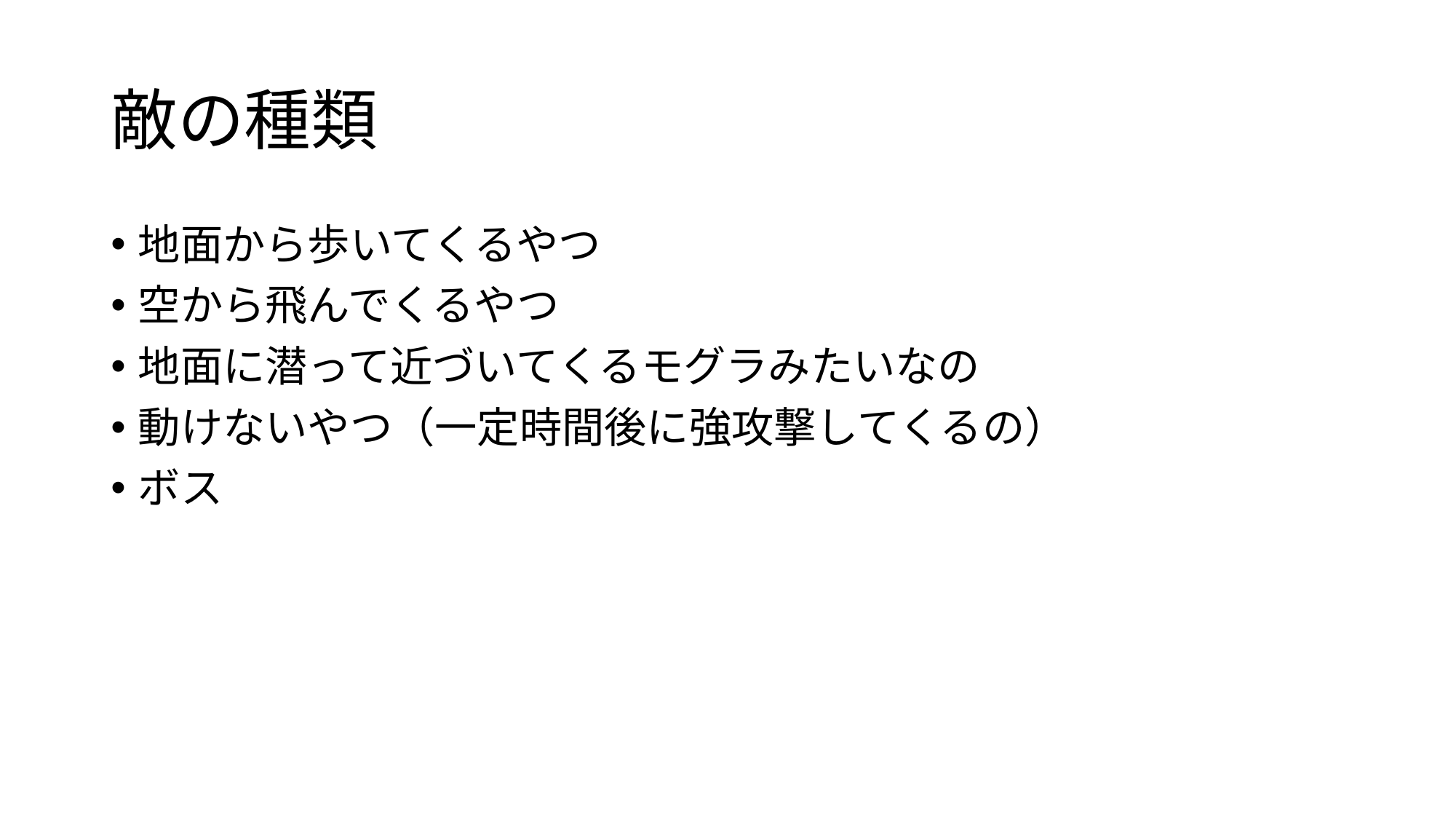

# 敵の種類
地面から歩いてくるやつ
空から飛んでくるやつ
地面に潜って近づいてくるモグラみたいなの
動けないやつ（一定時間後に強攻撃してくるの）
ボス